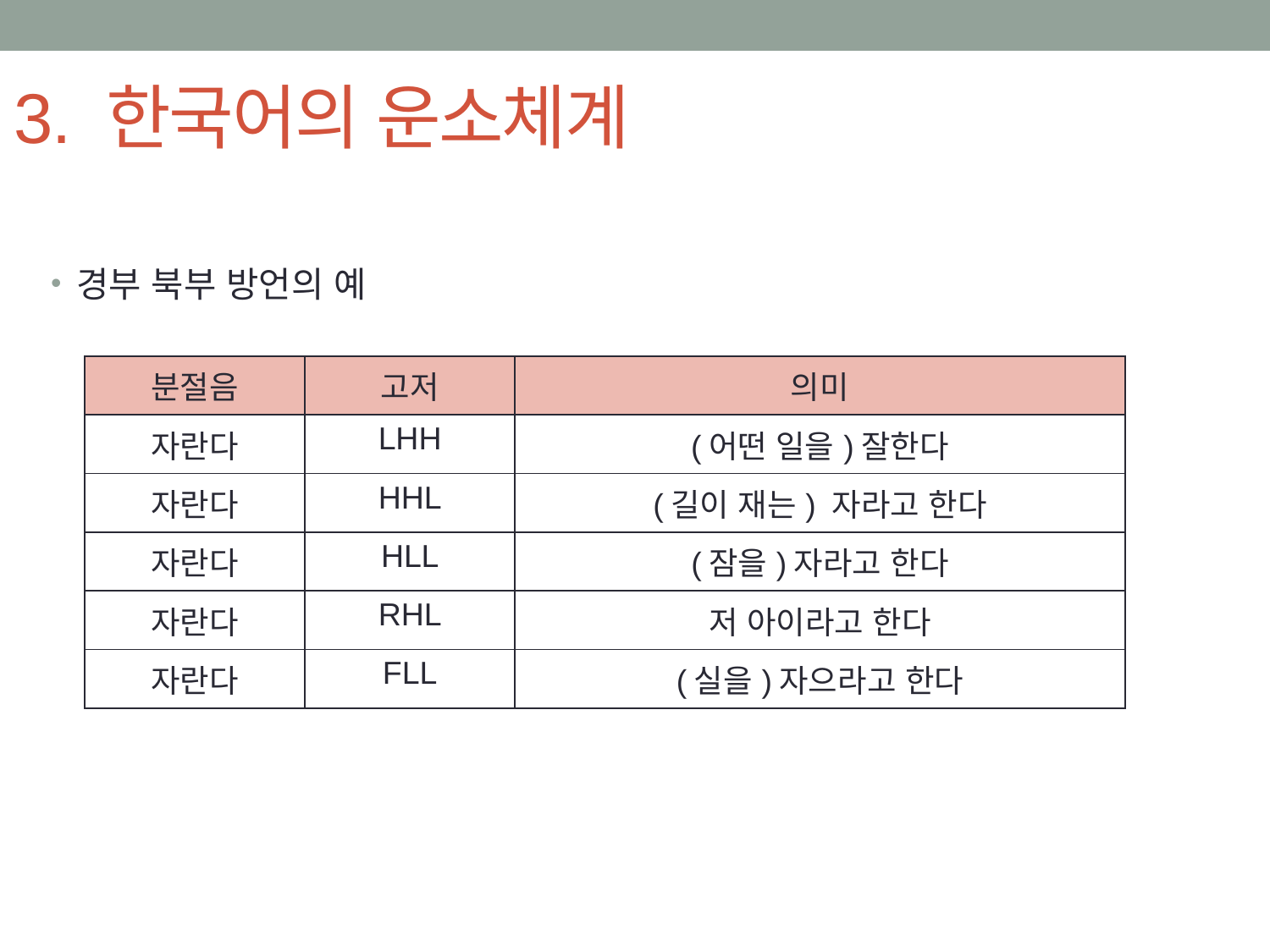

# 3. 한국어의 운소체계

경부 북부 방언의 예

| 분절음 | 고저 | 의미 |
| --- | --- | --- |
| 자란다 | LHH | (어떤 일을)잘한다 |
| 자란다 | HHL | (길이 재는) 자라고 한다 |
| 자란다 | HLL | (잠을)자라고 한다 |
| 자란다 | RHL | 저 아이라고 한다 |
| 자란다 | FLL | (실을)자으라고 한다 |